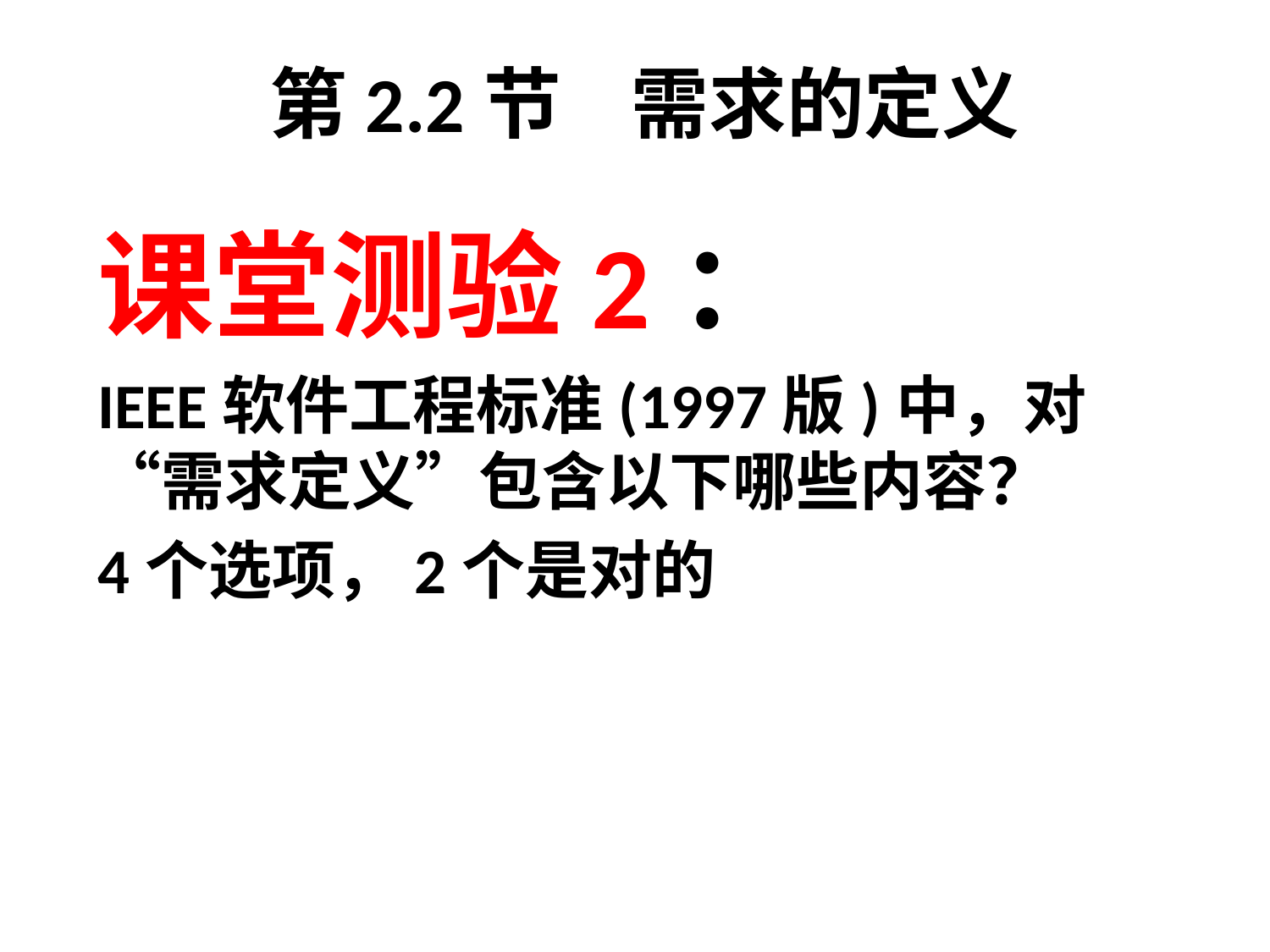

# 第2.2节    需求的定义
课堂测验2：
IEEE软件工程标准(1997版)中，对“需求定义”包含以下哪些内容？
4个选项，2个是对的